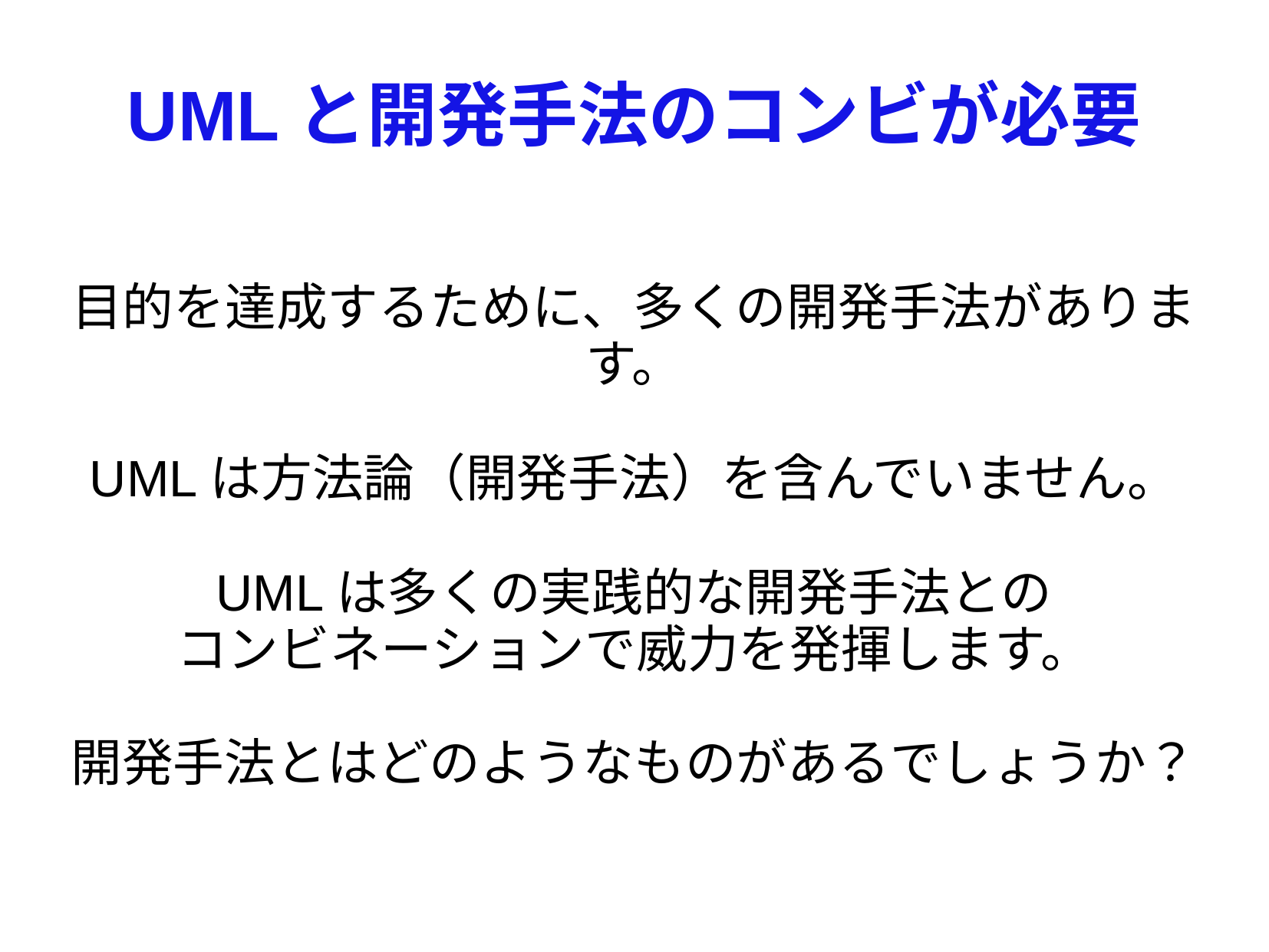

# UMLと開発手法のコンビが必要
目的を達成するために、多くの開発手法があります。

UMLは方法論（開発手法）を含んでいません。

UMLは多くの実践的な開発手法との
コンビネーションで威力を発揮します。

開発手法とはどのようなものがあるでしょうか？